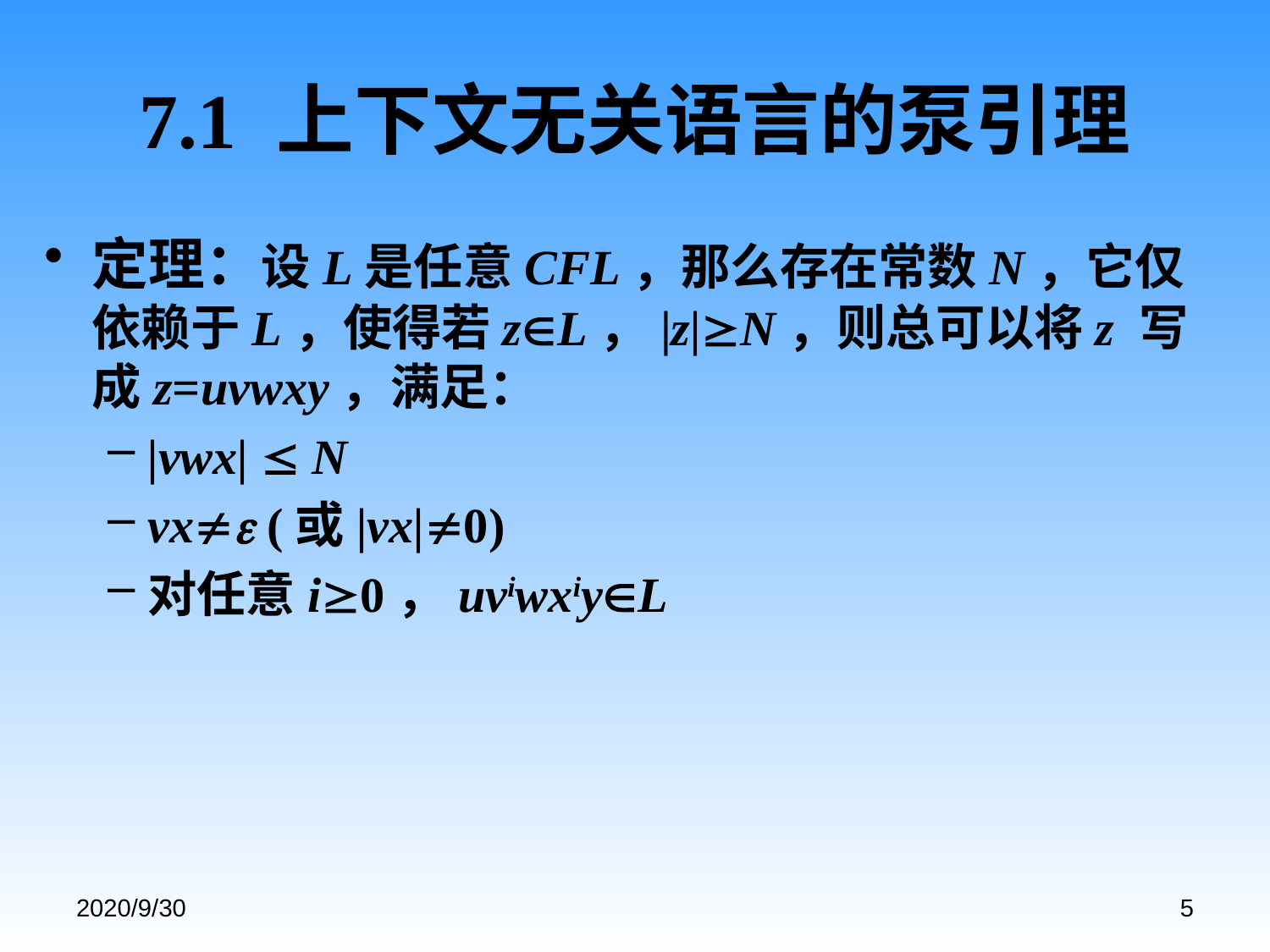

# 7.1 上下文无关语言的泵引理
定理：设L是任意CFL，那么存在常数N，它仅依赖于L，使得若z∈L，|z|≥N，则总可以将z 写成z=uvwxy，满足：
|vwx| ≤ N
vx≠ε (或|vx|≠0)
对任意i≥0，uviwxiy∈L
2020/9/30
5